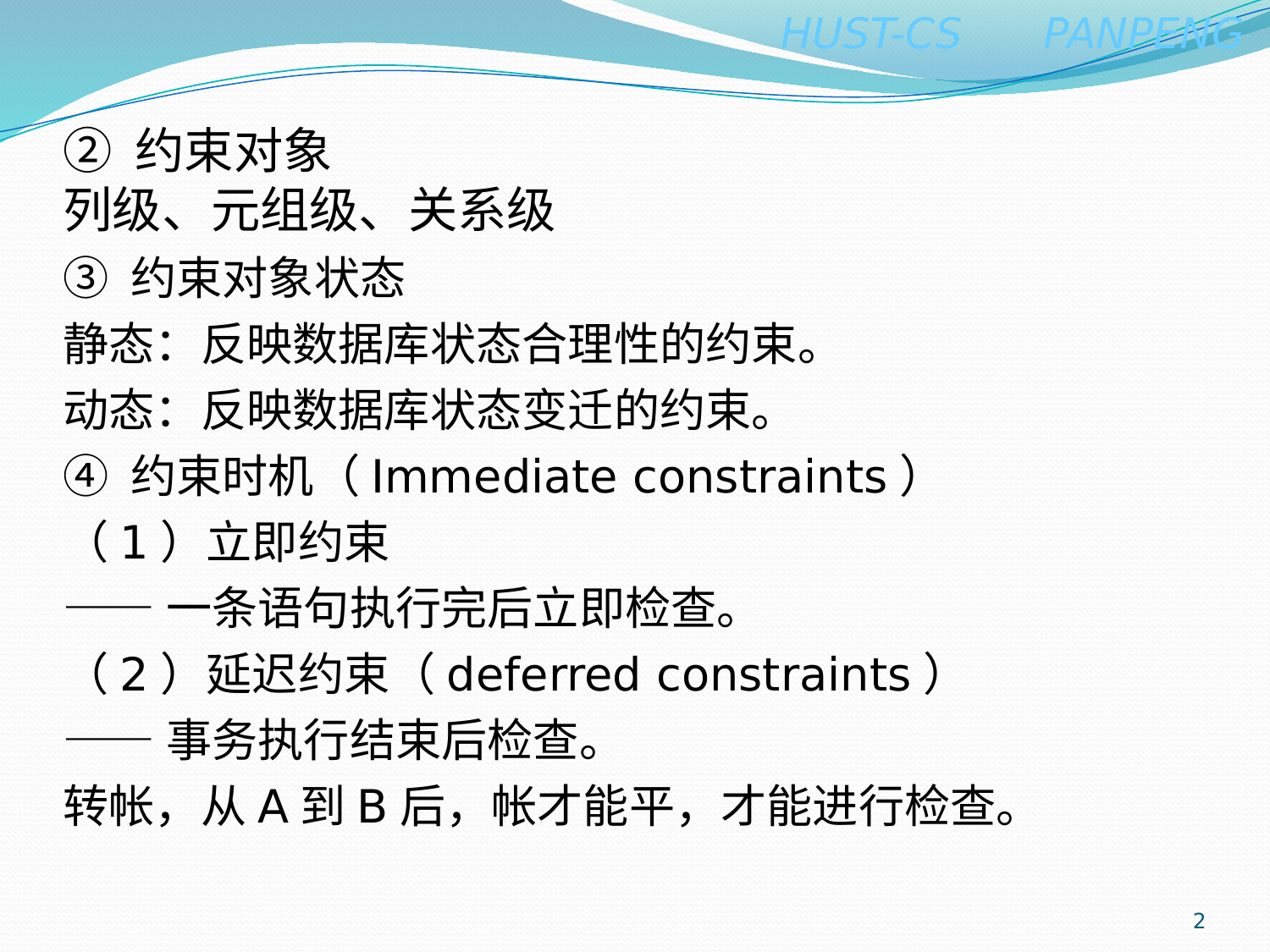

② 约束对象
列级、元组级、关系级
③ 约束对象状态
静态：反映数据库状态合理性的约束。
动态：反映数据库状态变迁的约束。
④ 约束时机（Immediate constraints）
（1）立即约束
——一条语句执行完后立即检查。
（2）延迟约束（deferred constraints）
——事务执行结束后检查。
转帐，从A到B后，帐才能平，才能进行检查。
2